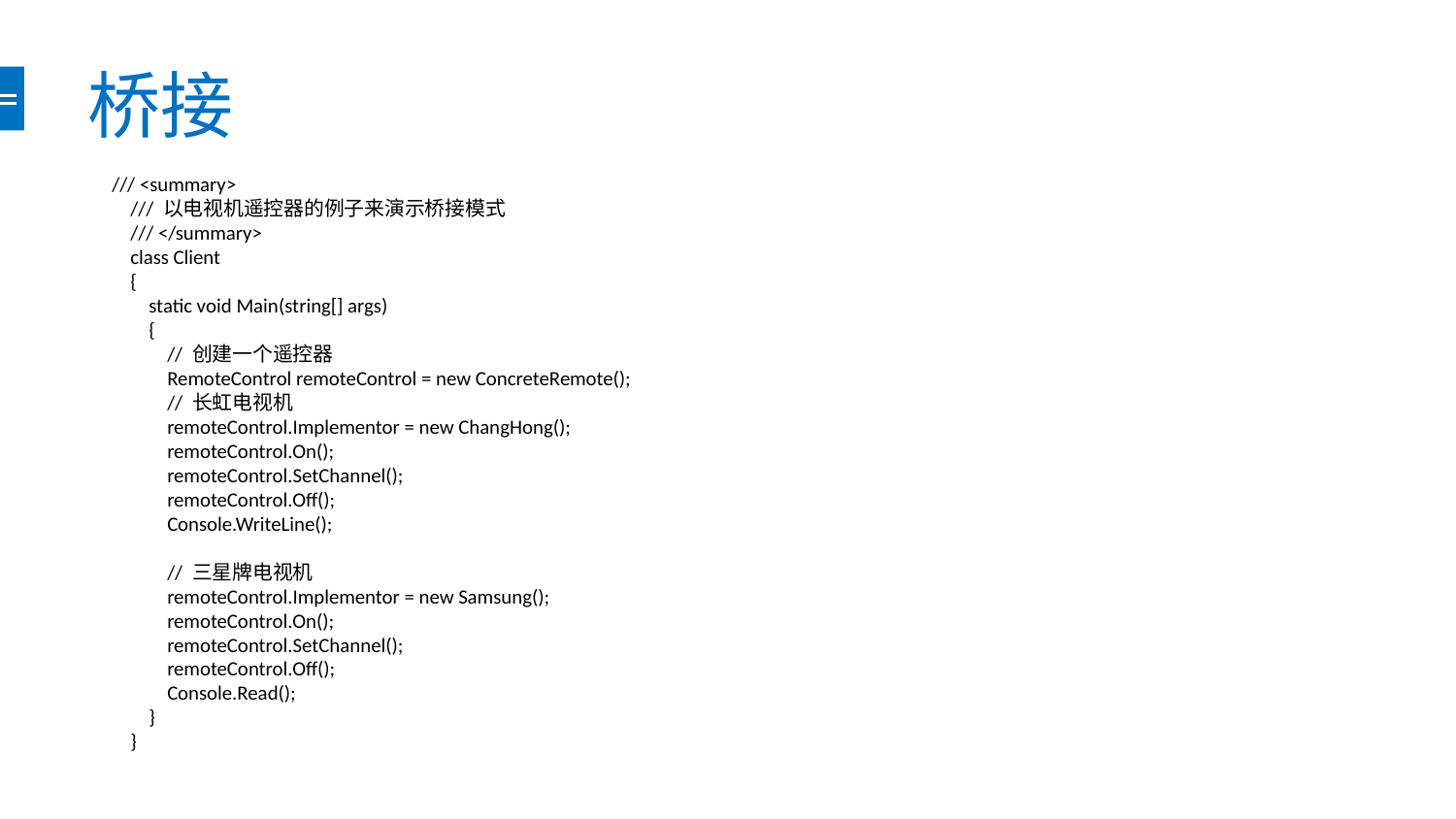

# 桥接
/// <summary>
    /// 以电视机遥控器的例子来演示桥接模式
    /// </summary>
    class Client
    {
        static void Main(string[] args)
        {
            // 创建一个遥控器
            RemoteControl remoteControl = new ConcreteRemote();
            // 长虹电视机
            remoteControl.Implementor = new ChangHong();
            remoteControl.On();
            remoteControl.SetChannel();
            remoteControl.Off();
            Console.WriteLine();

            // 三星牌电视机
            remoteControl.Implementor = new Samsung();
            remoteControl.On();
            remoteControl.SetChannel();
            remoteControl.Off();
            Console.Read();
        }
    }